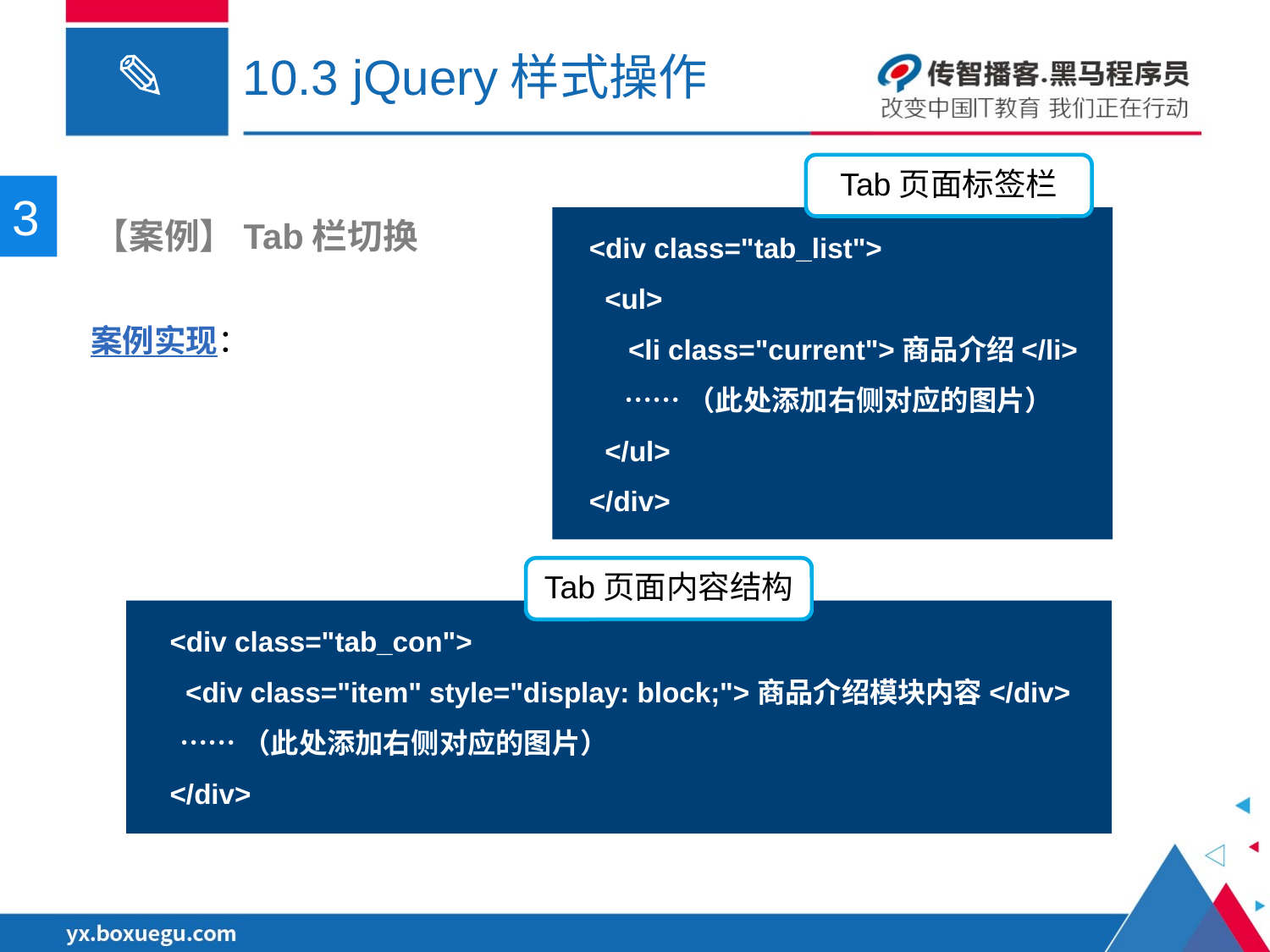

# 10.3 jQuery样式操作
Tab页面标签栏

3

  <div class="tab_list">
    <ul>
       <li class="current">商品介绍</li>
        ……（此处添加右侧对应的图片）
    </ul>
  </div>
  【案例】Tab栏切换
案例实现：
Tab页面内容结构

  <div class="tab_con">
    <div class="item" style="display: block;">商品介绍模块内容</div>
    ……（此处添加右侧对应的图片）
  </div>